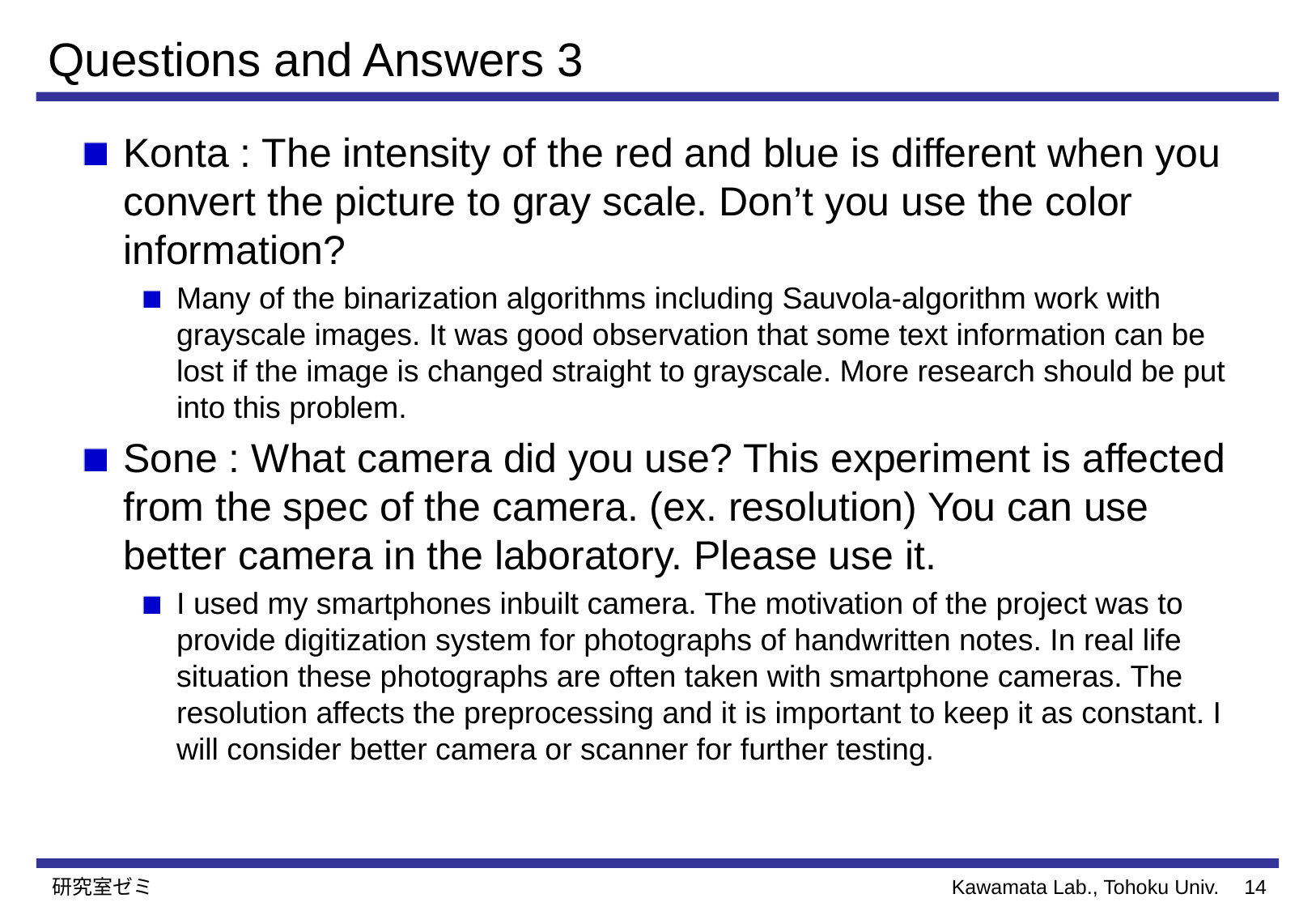

# Questions and Answers 3
Konta : The intensity of the red and blue is different when you convert the picture to gray scale. Don’t you use the color information?
Many of the binarization algorithms including Sauvola-algorithm work with grayscale images. It was good observation that some text information can be lost if the image is changed straight to grayscale. More research should be put into this problem.
Sone : What camera did you use? This experiment is affected from the spec of the camera. (ex. resolution) You can use better camera in the laboratory. Please use it.
I used my smartphones inbuilt camera. The motivation of the project was to provide digitization system for photographs of handwritten notes. In real life situation these photographs are often taken with smartphone cameras. The resolution affects the preprocessing and it is important to keep it as constant. I will consider better camera or scanner for further testing.
研究室ゼミ
14